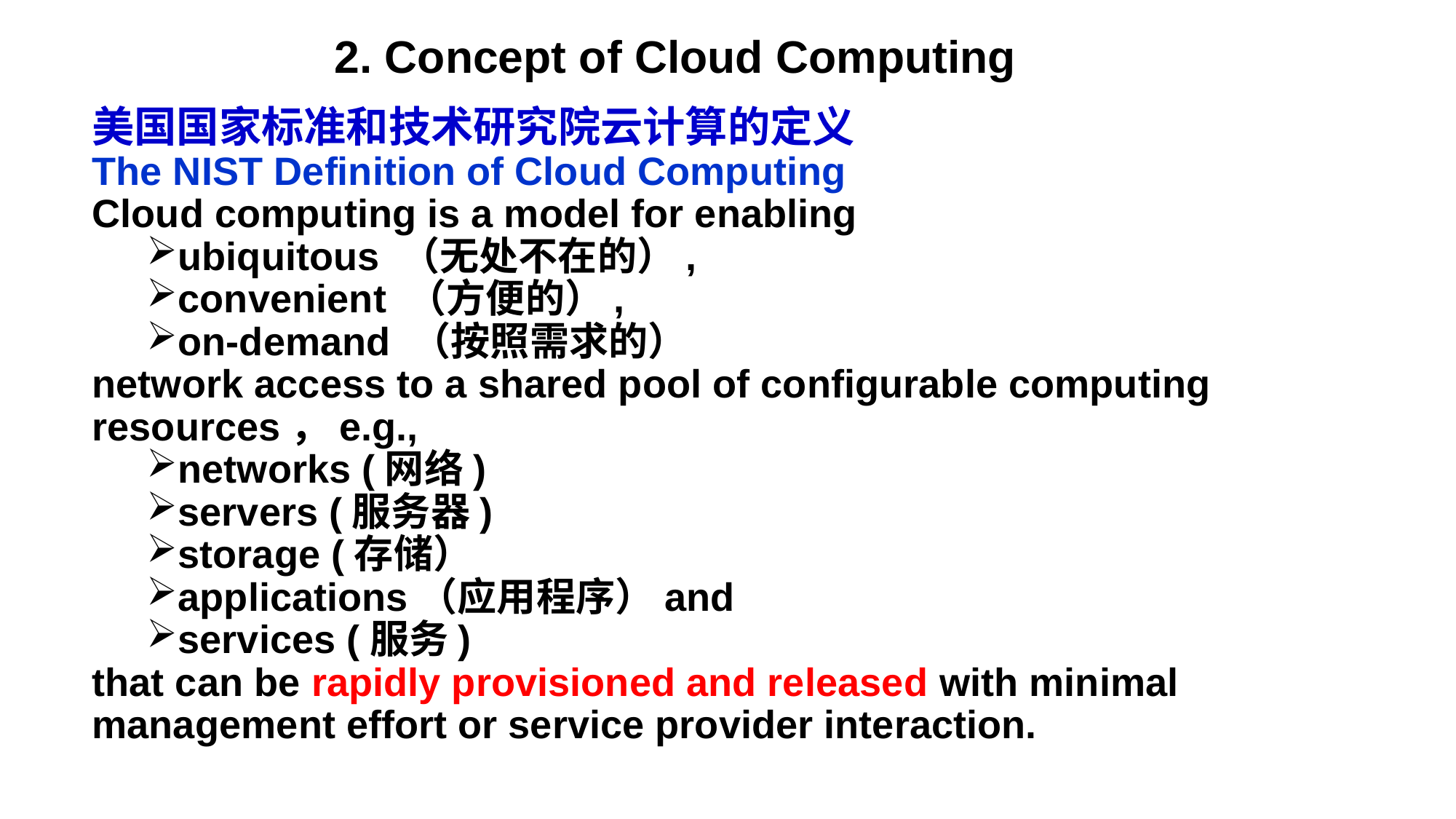

2. Concept of Cloud Computing
美国国家标准和技术研究院云计算的定义
The NIST Definition of Cloud Computing
Cloud computing is a model for enabling
ubiquitous （无处不在的）,
convenient （方便的）,
on-demand （按照需求的）
network access to a shared pool of configurable computing resources，e.g.,
networks (网络)
servers (服务器)
storage (存储）
applications（应用程序）and
services (服务)
that can be rapidly provisioned and released with minimal management effort or service provider interaction.